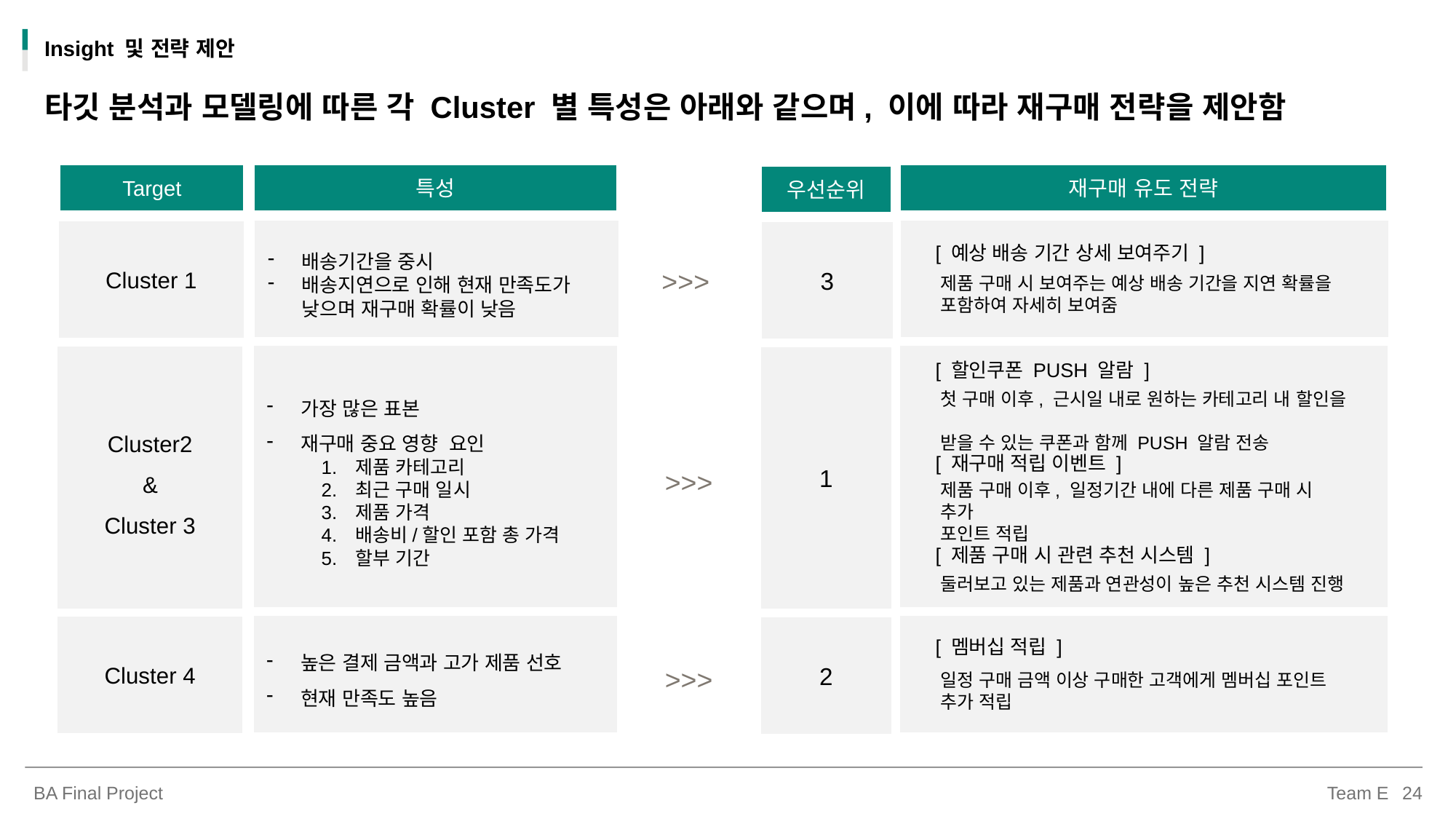

Insight 및 전략 제안

타깃 분석과 모델링에 따른 각 Cluster 별 특성은 아래와 같으며, 이에 따라 재구매 전략을 제안함
Target
특성
재구매 유도 전략
우선순위
배송기간을 중시
배송지연으로 인해 현재 만족도가
낮으며 재구매 확률이 낮음

Cluster 1
3
[ 예상 배송 기간 상세 보여주기 ]
>>>
제품 구매 시 보여주는 예상 배송 기간을 지연 확률을 포함하여 자세히 보여줌
가장 많은 표본
재구매 중요 영향  요인
제품 카테고리
최근 구매 일시
제품 가격
배송비/할인 포함 총 가격
할부 기간

Cluster2
&
Cluster 3
1
[ 할인쿠폰 PUSH 알람 ]
첫 구매 이후, 근시일 내로 원하는 카테고리 내 할인을
받을 수 있는 쿠폰과 함께 PUSH 알람 전송
[ 재구매 적립 이벤트 ]
>>>
제품 구매 이후, 일정기간 내에 다른 제품 구매 시 추가
포인트 적립
[ 제품 구매 시 관련 추천 시스템 ]
둘러보고 있는 제품과 연관성이 높은 추천 시스템 진행
높은 결제 금액과 고가 제품 선호
현재 만족도 높음

Cluster 4
2
[ 멤버십 적립 ]
>>>
일정 구매 금액 이상 구매한 고객에게 멤버십 포인트
추가 적립
BA Final Project
Team E
24